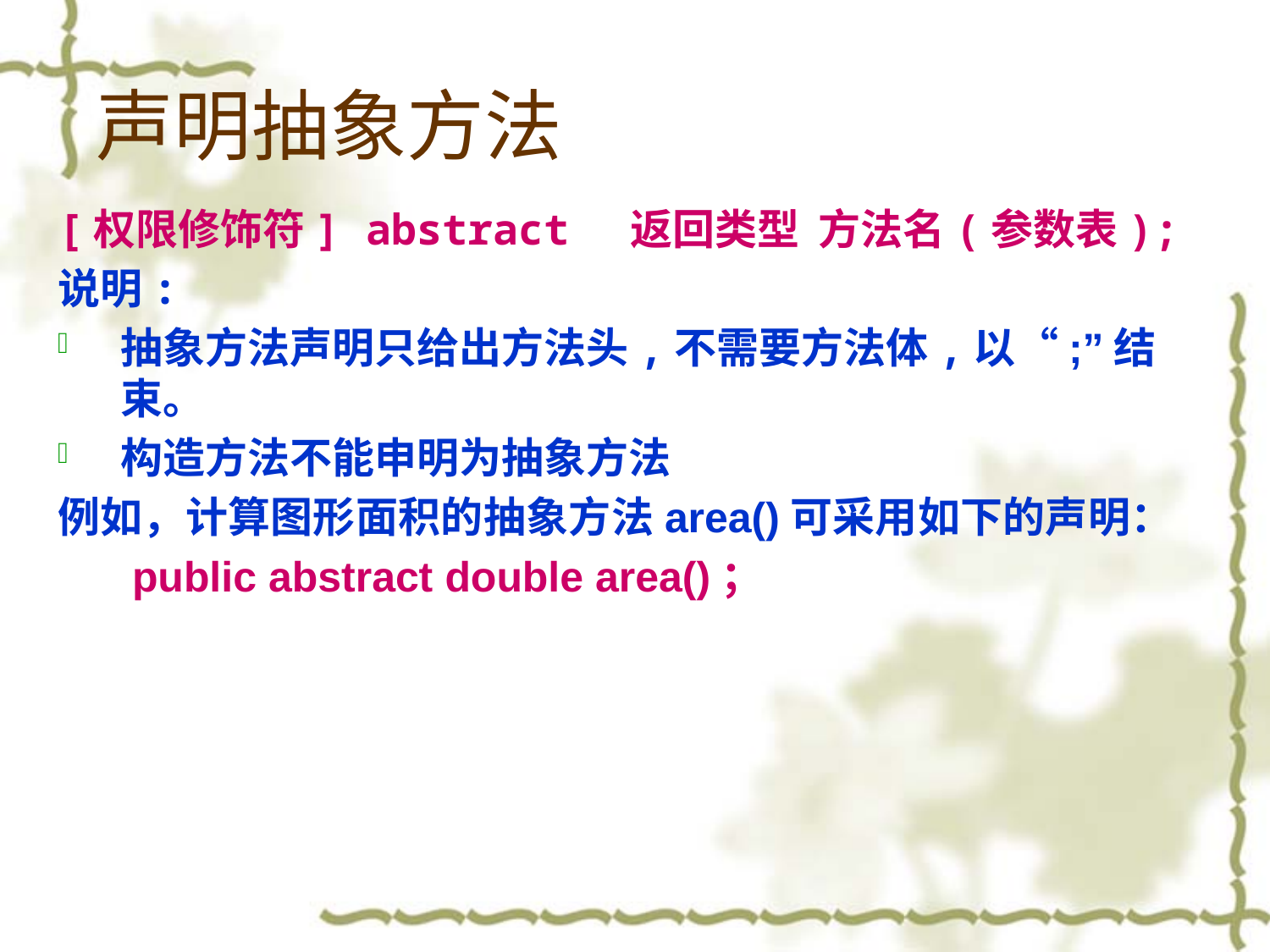

# 声明抽象方法
[权限修饰符] abstract  返回类型  方法名(参数表);
说明:
抽象方法声明只给出方法头,不需要方法体,以“;”结束。
构造方法不能申明为抽象方法
例如，计算图形面积的抽象方法area()可采用如下的声明：
	 public abstract double area()；